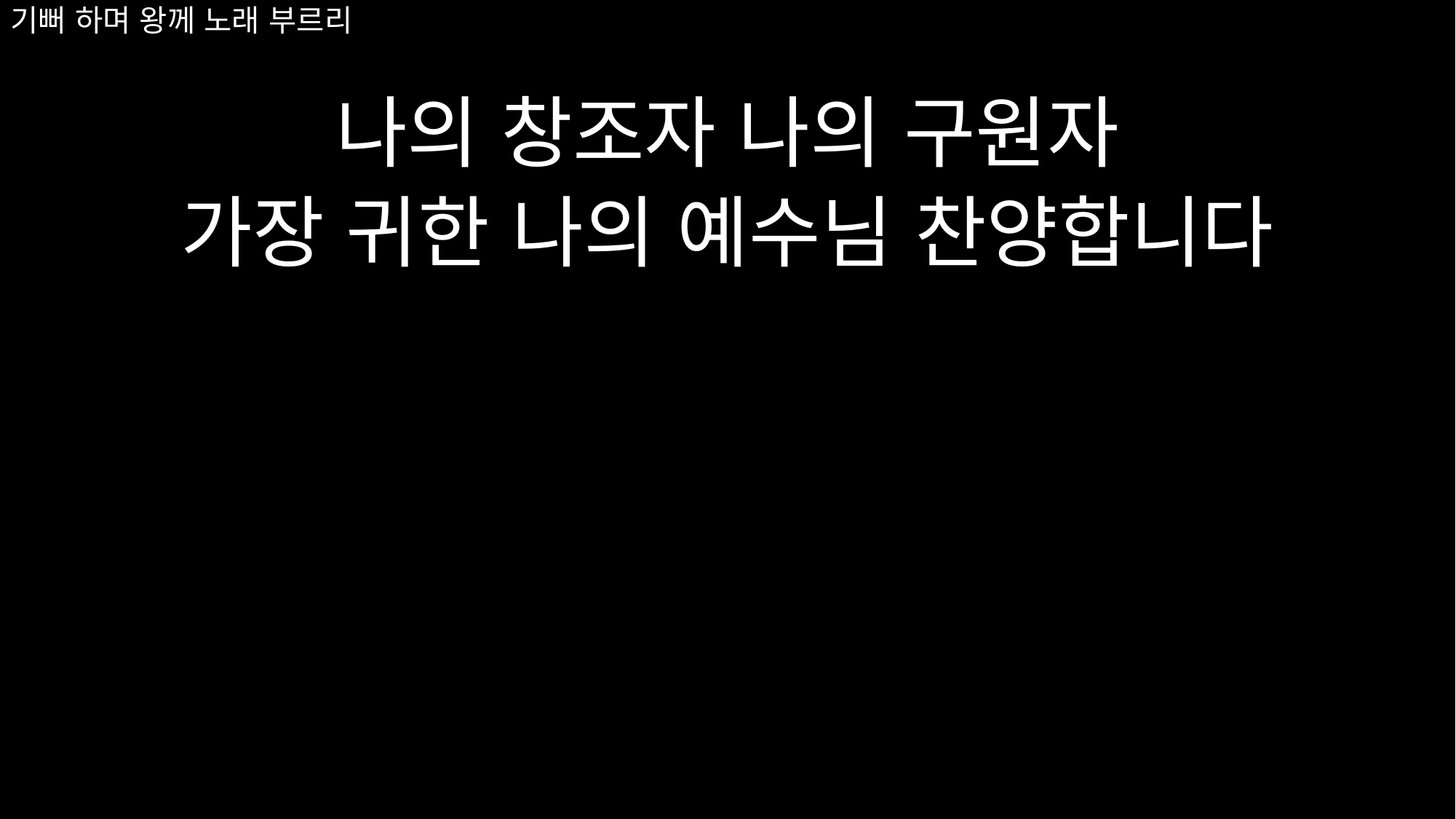

# 기뻐 하며 왕께 노래 부르리
나의 창조자 나의 구원자
가장 귀한 나의 예수님 찬양합니다